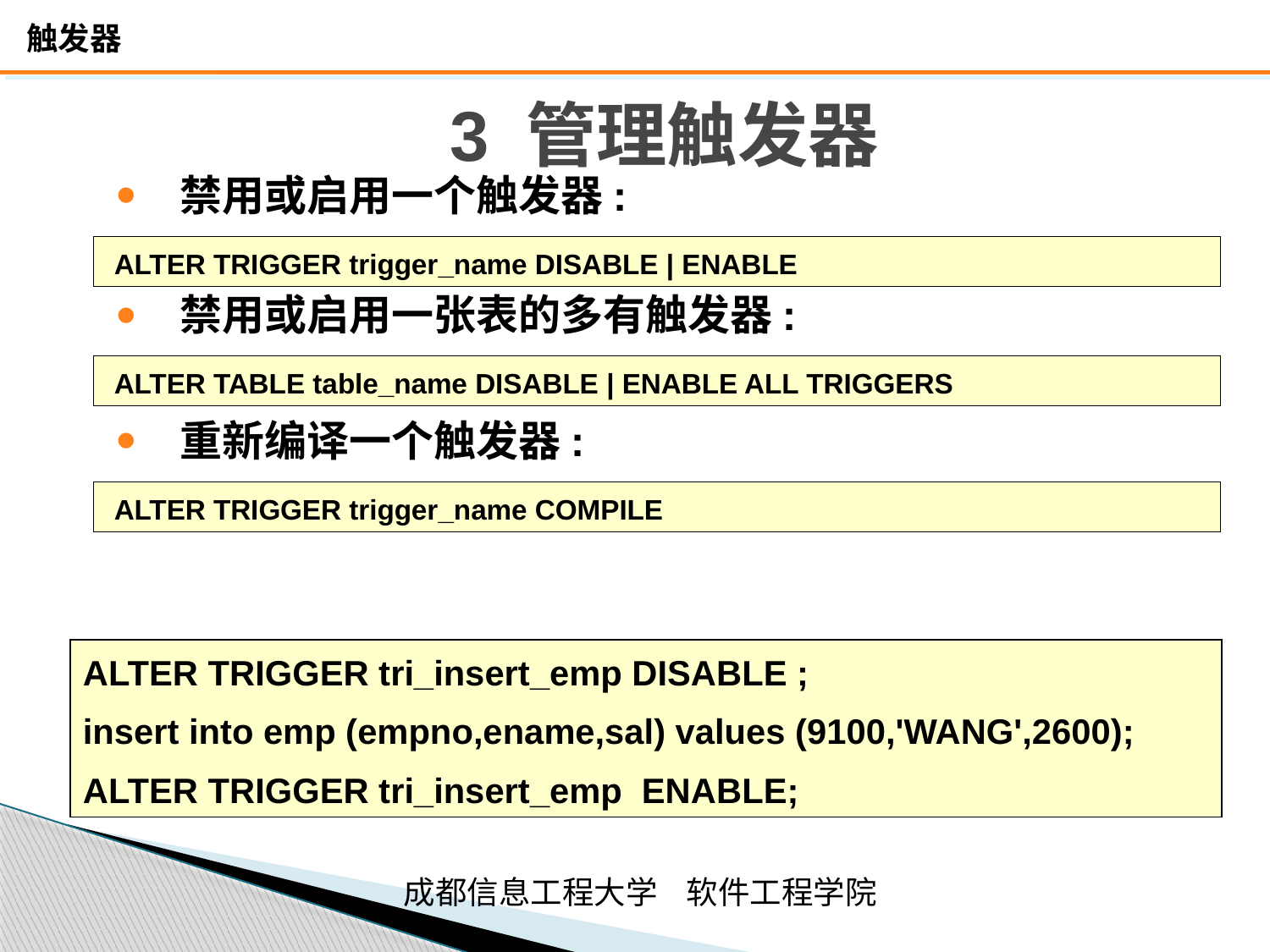

# 3 管理触发器
禁用或启用一个触发器:
 ALTER TRIGGER trigger_name DISABLE | ENABLE
禁用或启用一张表的多有触发器:
 ALTER TABLE table_name DISABLE | ENABLE ALL TRIGGERS
重新编译一个触发器:
 ALTER TRIGGER trigger_name COMPILE
ALTER TRIGGER tri_insert_emp DISABLE ;
insert into emp (empno,ename,sal) values (9100,'WANG',2600);
ALTER TRIGGER tri_insert_emp  ENABLE;